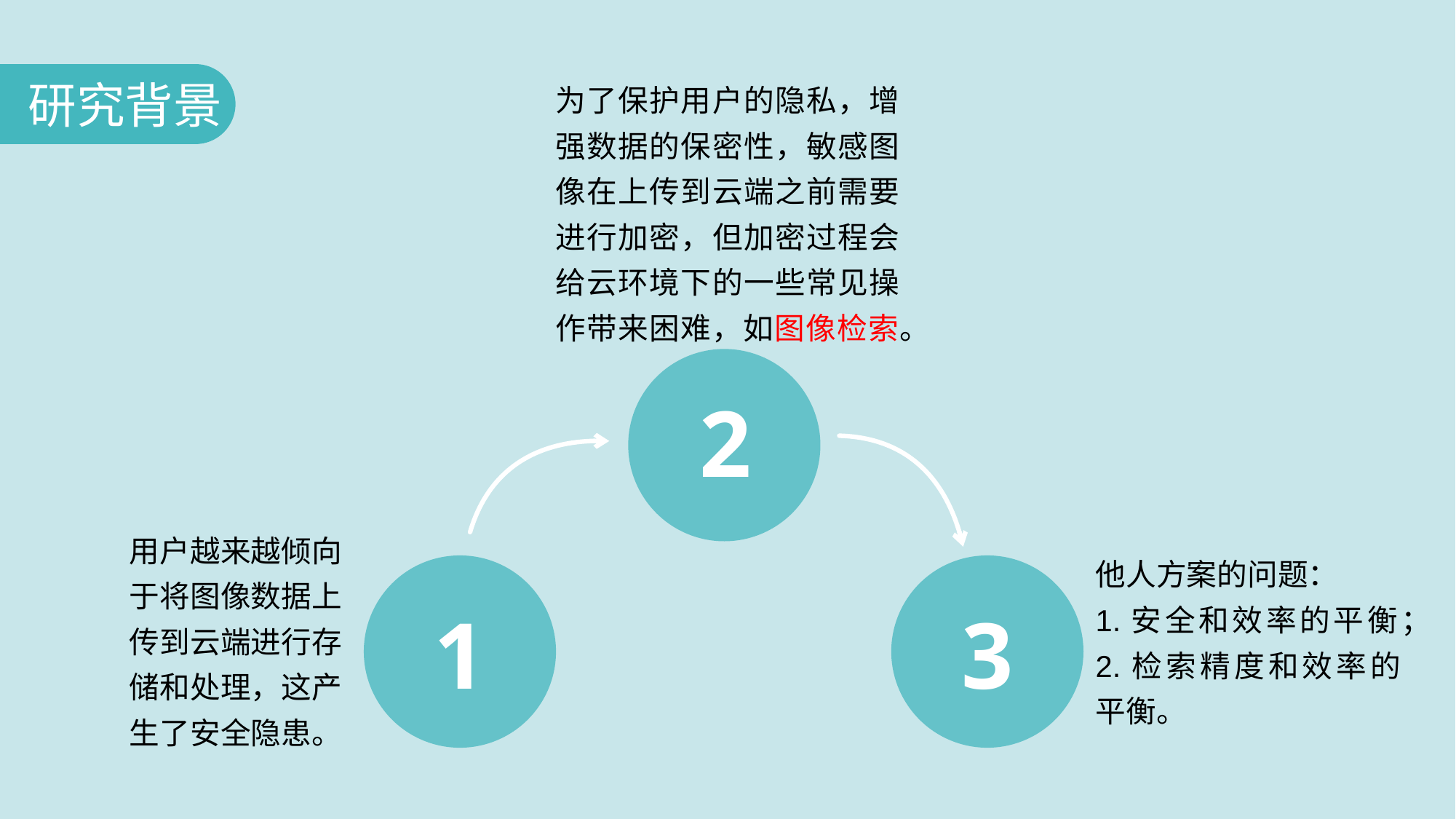

为了保护用户的隐私，增强数据的保密性，敏感图像在上传到云端之前需要进行加密，但加密过程会给云环境下的一些常见操作带来困难，如图像检索。

研究背景

2

用户越来越倾向于将图像数据上传到云端进行存储和处理，这产生了安全隐患。
他人方案的问题：
1.安全和效率的平衡；
2.检索精度和效率的平衡。

1
3